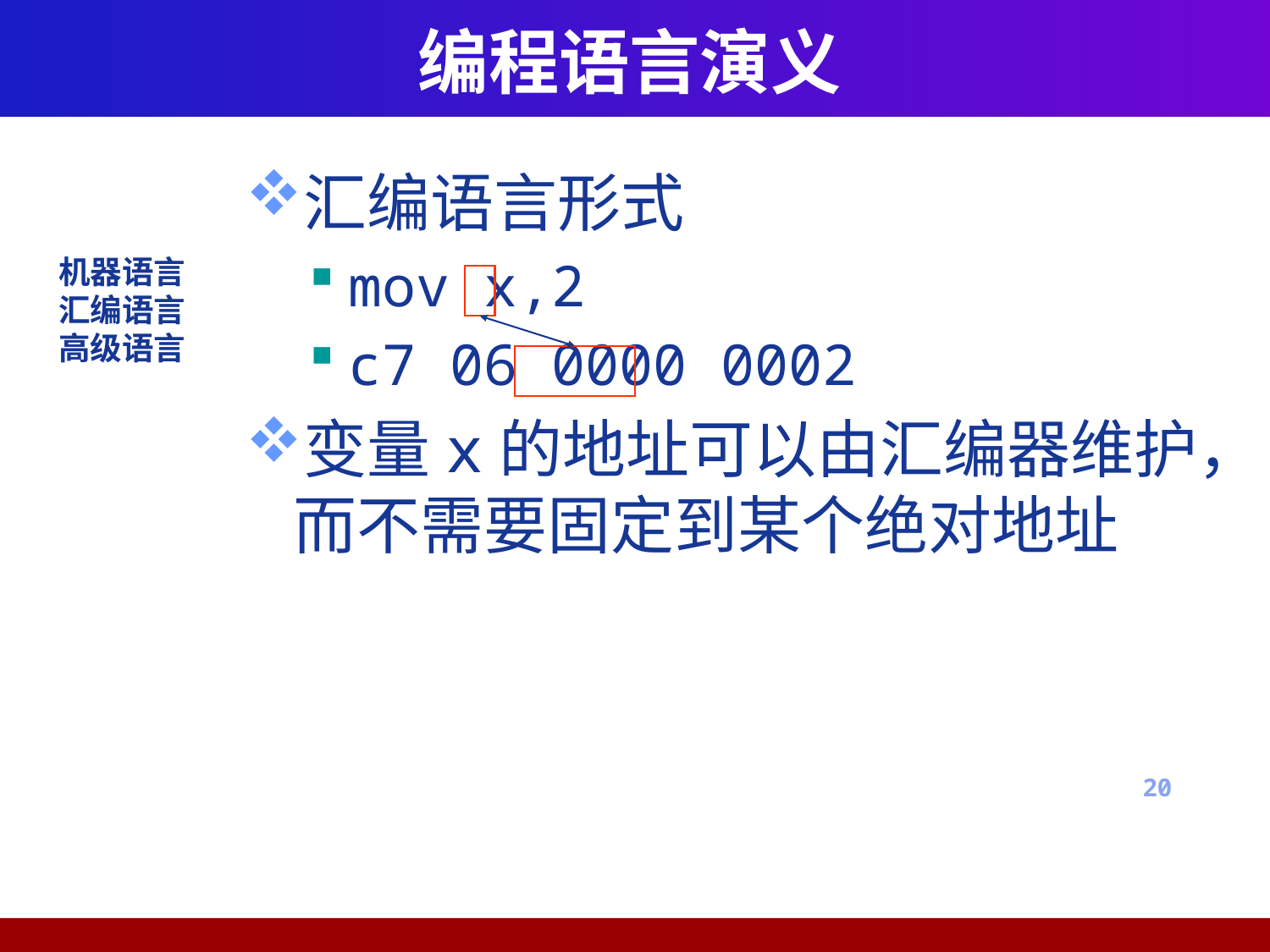

# 编程语言演义
汇编语言形式
mov x,2
c7 06 0000 0002
变量x的地址可以由汇编器维护，而不需要固定到某个绝对地址
机器语言
汇编语言
高级语言

20